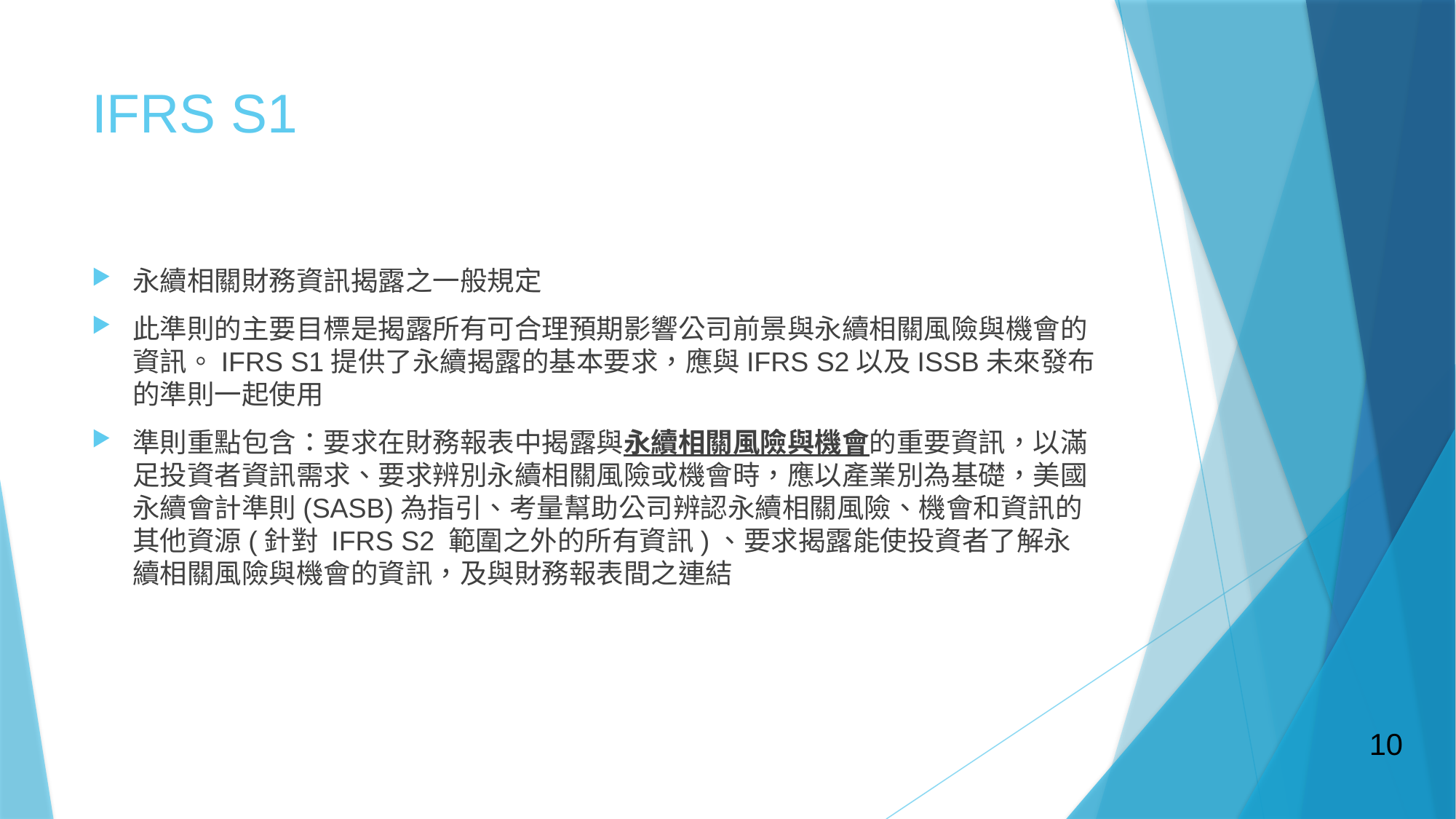

# IFRS S1
永續相關財務資訊揭露之一般規定
此準則的主要目標是揭露所有可合理預期影響公司前景與永續相關風險與機會的資訊。IFRS S1提供了永續揭露的基本要求，應與IFRS S2以及ISSB未來發布的準則一起使用
準則重點包含：要求在財務報表中揭露與永續相關風險與機會的重要資訊，以滿足投資者資訊需求、要求辨別永續相關風險或機會時，應以產業別為基礎，美國永續會計準則(SASB)為指引、考量幫助公司辨認永續相關風險、機會和資訊的其他資源(針對 IFRS S2 範圍之外的所有資訊)、要求揭露能使投資者了解永續相關風險與機會的資訊，及與財務報表間之連結
10